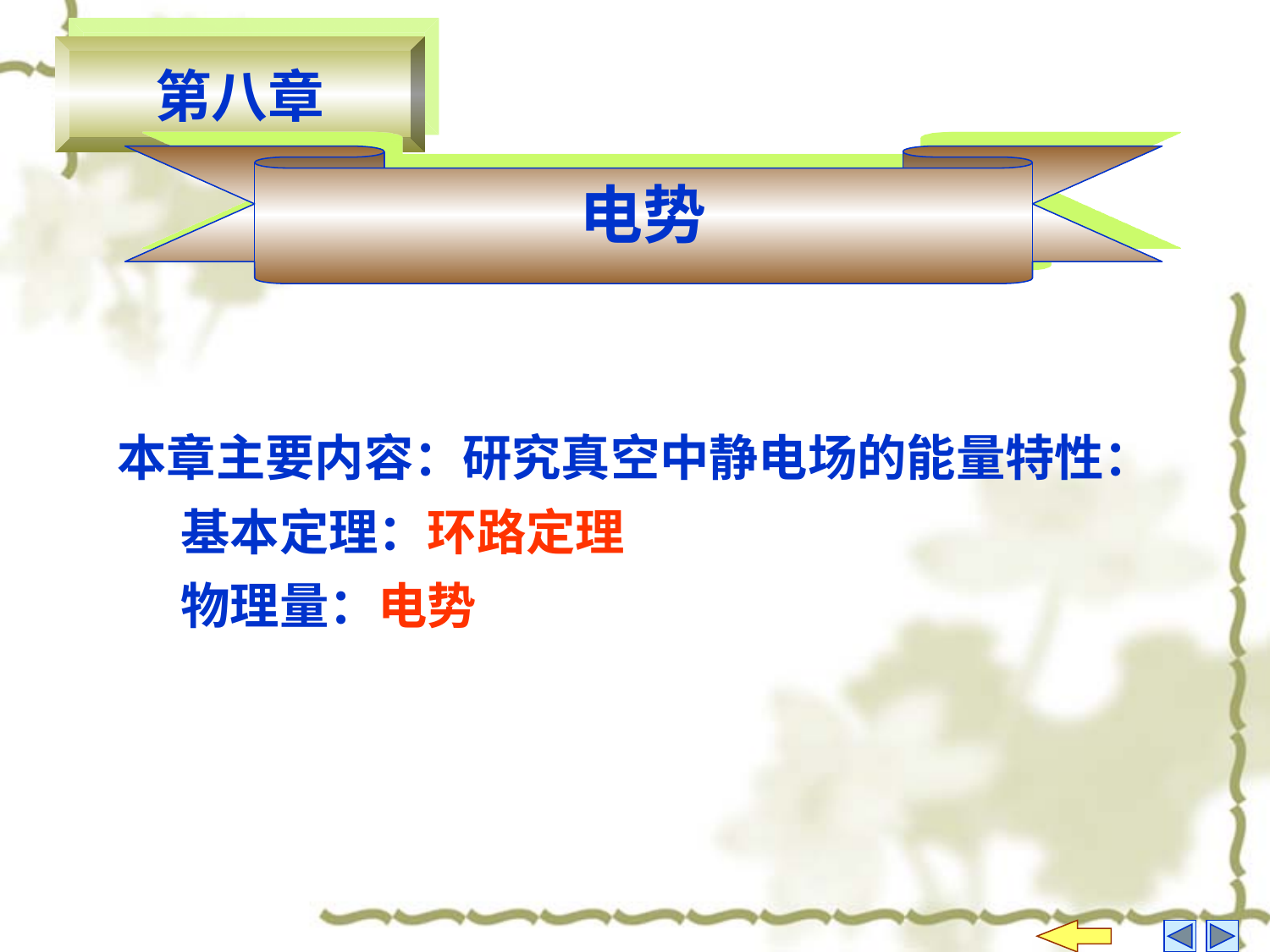

第八章
电势
本章主要内容：研究真空中静电场的能量特性：
基本定理：环路定理
物理量：电势